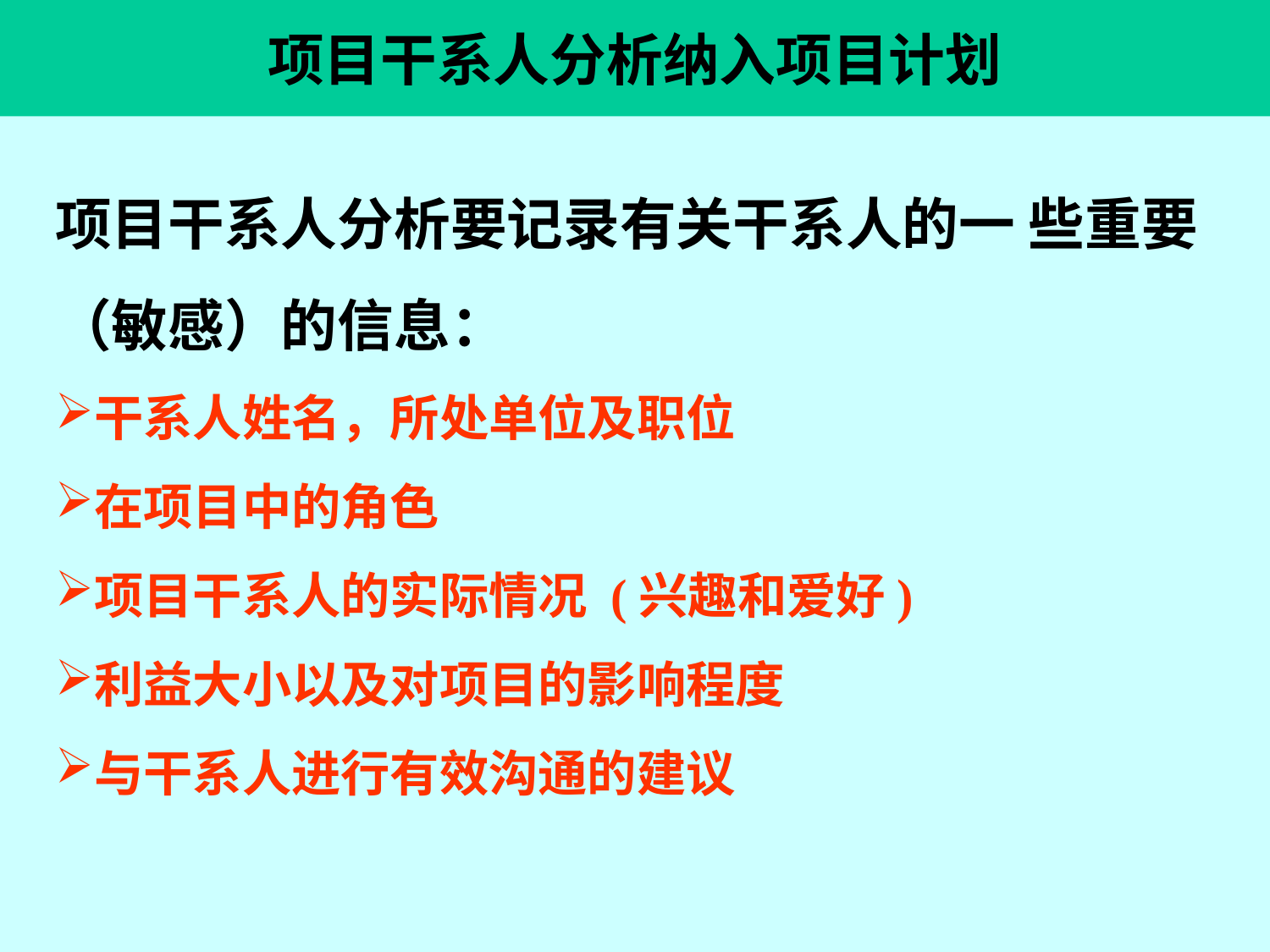

# 项目干系人分析纳入项目计划
项目干系人分析要记录有关干系人的一 些重要（敏感）的信息：
干系人姓名，所处单位及职位
在项目中的角色
项目干系人的实际情况 (兴趣和爱好)
利益大小以及对项目的影响程度
与干系人进行有效沟通的建议